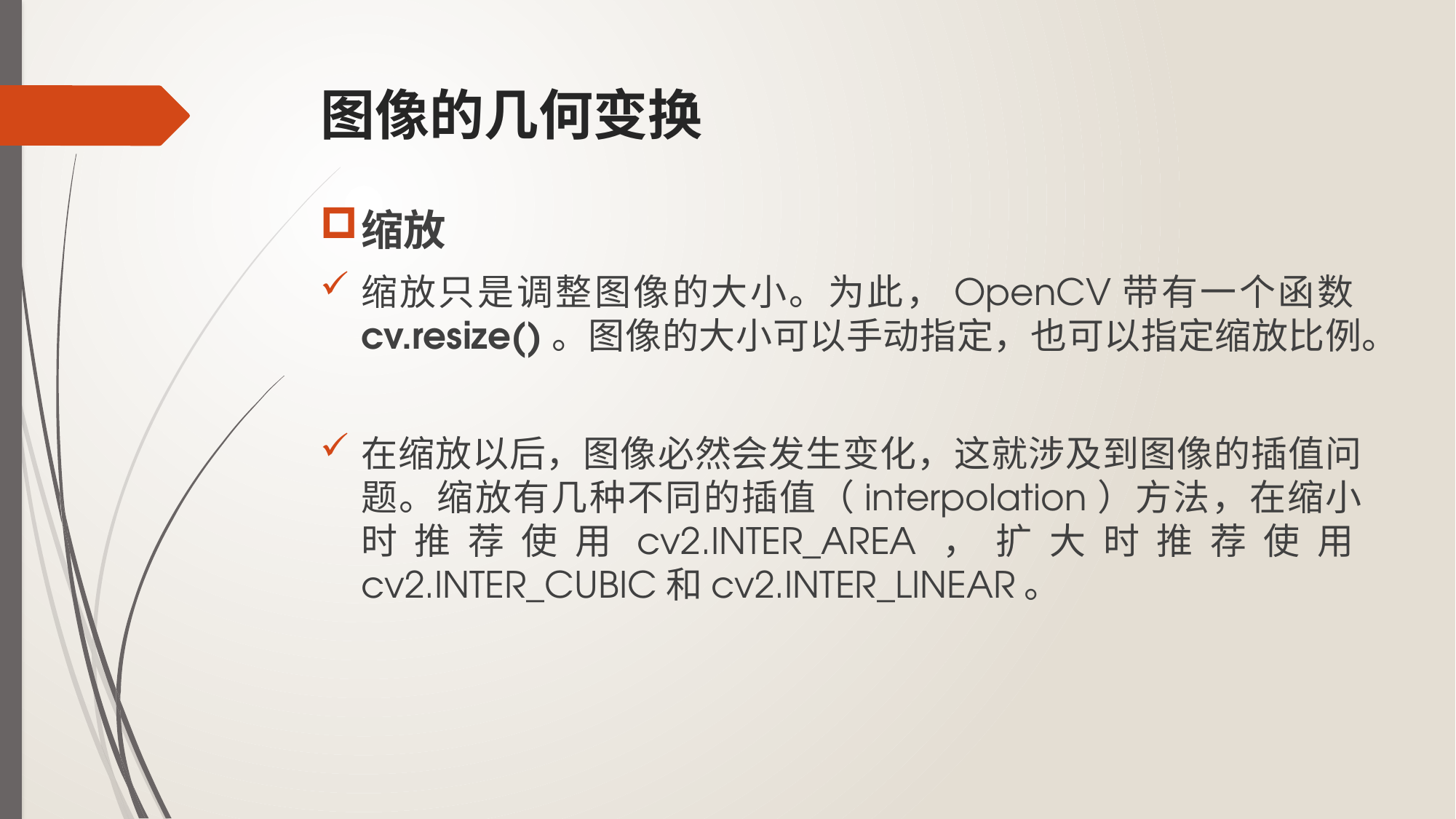

# 图像的几何变换
缩放
缩放只是调整图像的大小。为此，OpenCV带有一个函数cv.resize()。图像的大小可以手动指定，也可以指定缩放比例。

在缩放以后，图像必然会发生变化，这就涉及到图像的插值问题。缩放有几种不同的插值（interpolation）方法，在缩小时推荐使用cv2.INTER_AREA，扩大时推荐使用cv2.INTER_CUBIC和cv2.INTER_LINEAR。